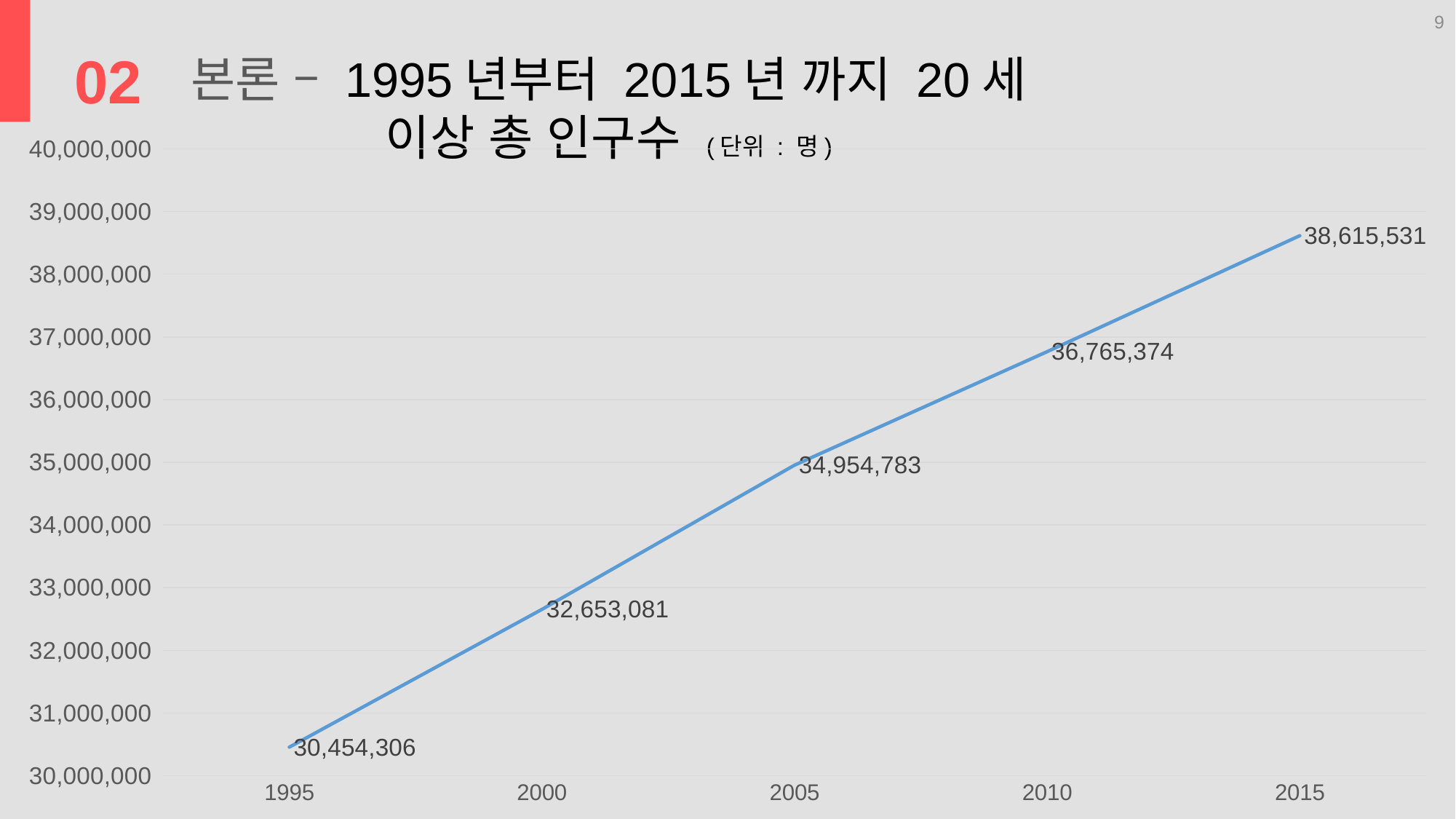

9
02
본론 – 1995년부터 2015년 까지 20세 이상 총 인구수 (단위 : 명)

### Chart

| Category |  |
|---|---|
| 1995 | 30454306.0 |
| 2000 | 32653081.0 |
| 2005 | 34954783.0 |
| 2010 | 36765374.0 |
| 2015 | 38615531.0 |